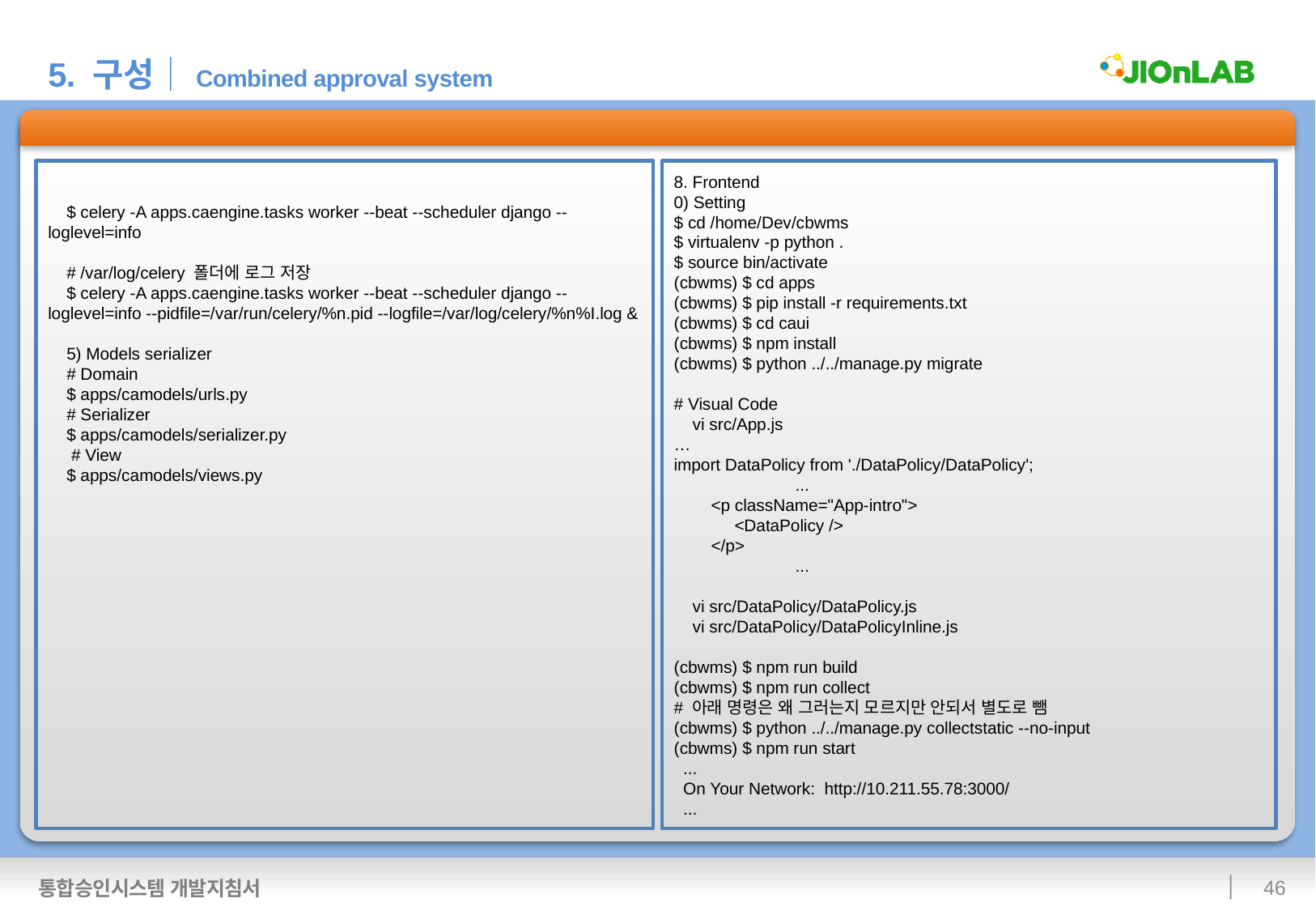

5. 구성│Combined approval system

통합승인시스템 구성

    $ celery -A apps.caengine.tasks worker --beat --scheduler django --loglevel=info

    # /var/log/celery 폴더에 로그 저장
    $ celery -A apps.caengine.tasks worker --beat --scheduler django --loglevel=info --pidfile=/var/run/celery/%n.pid --logfile=/var/log/celery/%n%I.log &

    5) Models serializer
    # Domain
    $ apps/camodels/urls.py
    # Serializer
    $ apps/camodels/serializer.py
     # View
    $ apps/camodels/views.py

8. Frontend
0) Setting
$ cd /home/Dev/cbwms
$ virtualenv -p python .
$ source bin/activate
(cbwms) $ cd apps
(cbwms) $ pip install -r requirements.txt
(cbwms) $ cd caui
(cbwms) $ npm install
(cbwms) $ python ../../manage.py migrate

# Visual Code
    vi src/App.js
…
import DataPolicy from './DataPolicy/DataPolicy';
	...
        <p className="App-intro">
             <DataPolicy />
        </p>
	...

    vi src/DataPolicy/DataPolicy.js
    vi src/DataPolicy/DataPolicyInline.js

(cbwms) $ npm run build
(cbwms) $ npm run collect
# 아래 명령은 왜 그러는지 모르지만 안되서 별도로 뺌
(cbwms) $ python ../../manage.py collectstatic --no-input
(cbwms) $ npm run start
  ...
  On Your Network:  http://10.211.55.78:3000/
  ...
 46